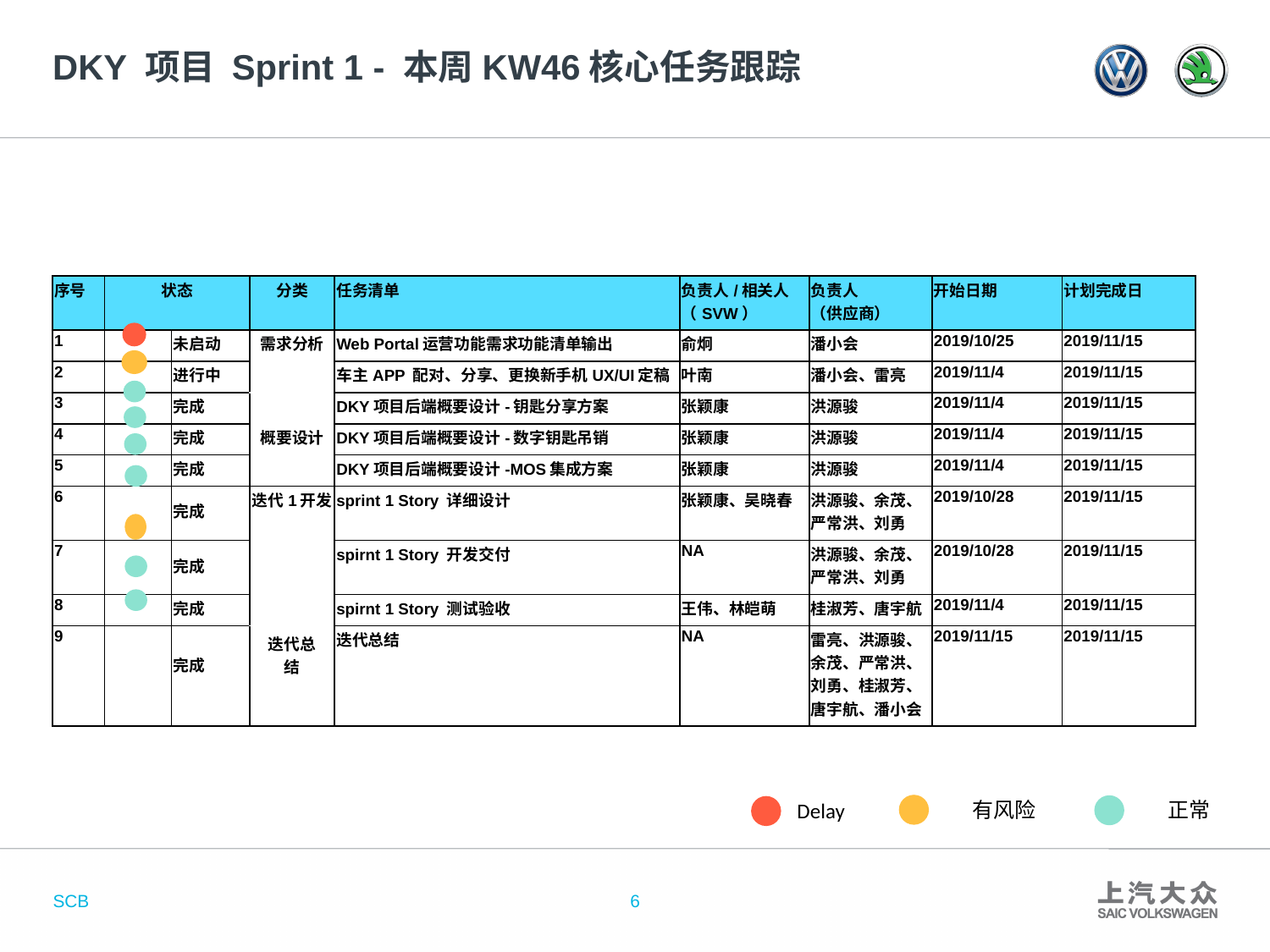

# DKY 项目 Sprint 1 - 本周KW46核心任务跟踪
| 序号 | 状态 |  | 分类 | 任务清单 | 负责人/相关人 （SVW） | 负责人 （供应商） | 开始日期 | 计划完成日 |
| --- | --- | --- | --- | --- | --- | --- | --- | --- |
| 1 |  | 未启动 | 需求分析 | Web Portal运营功能需求功能清单输出 | 俞炯 | 潘小会 | 2019/10/25 | 2019/11/15 |
| 2 |  | 进行中 |  | 车主APP 配对、分享、更换新手机UX/UI定稿 | 叶南 | 潘小会、雷亮 | 2019/11/4 | 2019/11/15 |
| 3 |  | 完成 | 概要设计 | DKY项目后端概要设计-钥匙分享方案 | 张颖康 | 洪源骏 | 2019/11/4 | 2019/11/15 |
| 4 |  | 完成 |  | DKY项目后端概要设计-数字钥匙吊销 | 张颖康 | 洪源骏 | 2019/11/4 | 2019/11/15 |
| 5 |  | 完成 |  | DKY项目后端概要设计-MOS集成方案 | 张颖康 | 洪源骏 | 2019/11/4 | 2019/11/15 |
| 6 |  | 完成 | 迭代1开发 | sprint 1 Story 详细设计 | 张颖康、吴晓春 | 洪源骏、余茂、严常洪、刘勇 | 2019/10/28 | 2019/11/15 |
| 7 |  | 完成 |  | spirnt 1 Story 开发交付 | NA | 洪源骏、余茂、严常洪、刘勇 | 2019/10/28 | 2019/11/15 |
| 8 |  | 完成 |  | spirnt 1 Story 测试验收 | 王伟、林皑萌 | 桂淑芳、唐宇航 | 2019/11/4 | 2019/11/15 |
| 9 |  | 完成 | 迭代总结 | 迭代总结 | NA | 雷亮、洪源骏、余茂、严常洪、刘勇、桂淑芳、唐宇航、潘小会 | 2019/11/15 | 2019/11/15 |

有风险
正常
Delay